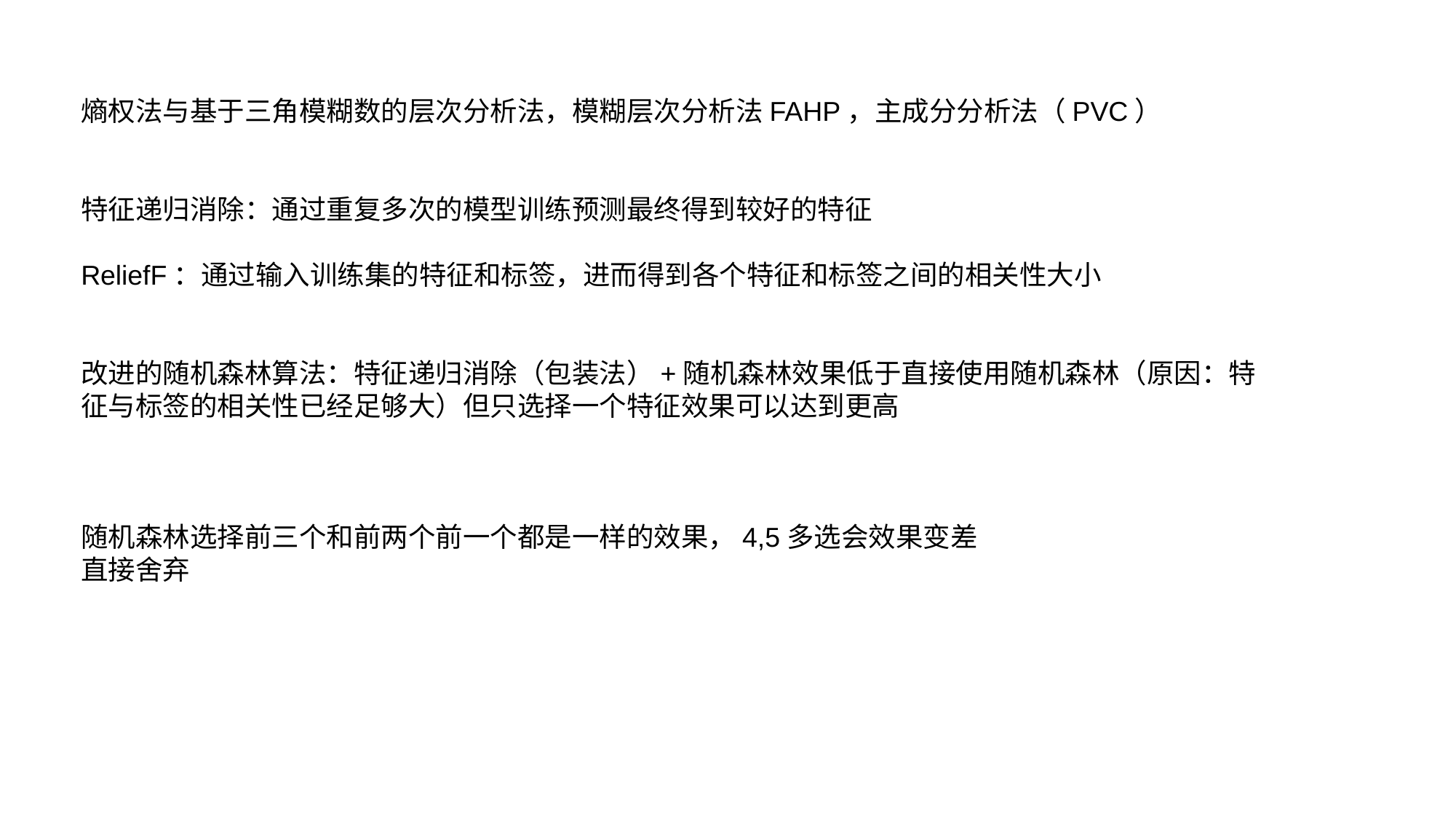

熵权法与基于三角模糊数的层次分析法，模糊层次分析法FAHP，主成分分析法（PVC）

特征递归消除：通过重复多次的模型训练预测最终得到较好的特征

ReliefF：通过输入训练集的特征和标签，进而得到各个特征和标签之间的相关性大小

改进的随机森林算法：特征递归消除（包装法）+随机森林效果低于直接使用随机森林（原因：特征与标签的相关性已经足够大）但只选择一个特征效果可以达到更高

随机森林选择前三个和前两个前一个都是一样的效果，4,5多选会效果变差
直接舍弃